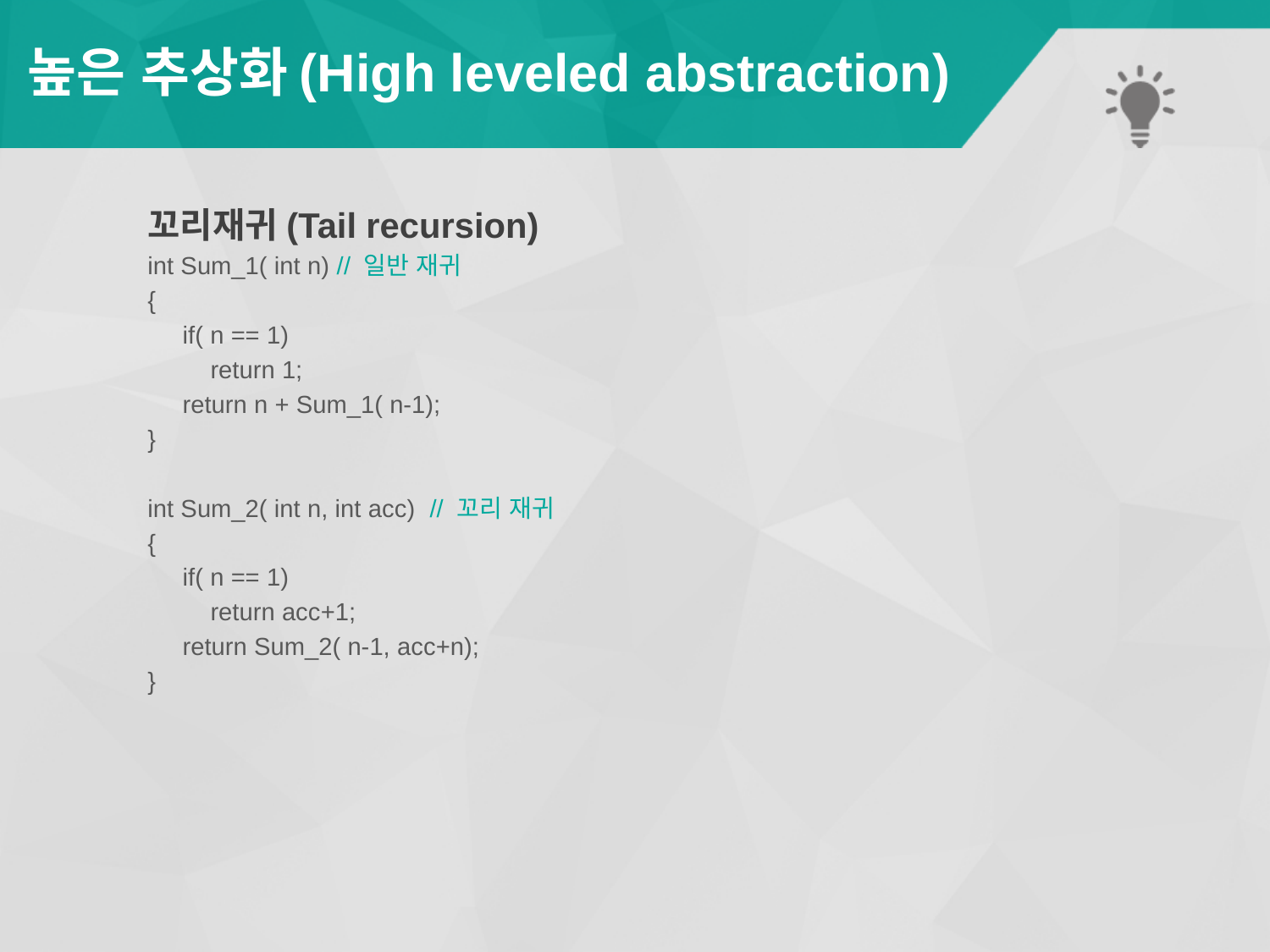

# 높은 추상화(High leveled abstraction)
꼬리재귀(Tail recursion)
int Sum_1( int n) // 일반 재귀
{
     if( n == 1)
         return 1;
     return n + Sum_1( n-1);
}

int Sum_2( int n, int acc)  // 꼬리 재귀
{
     if( n == 1)
         return acc+1;
     return Sum_2( n-1, acc+n);
}